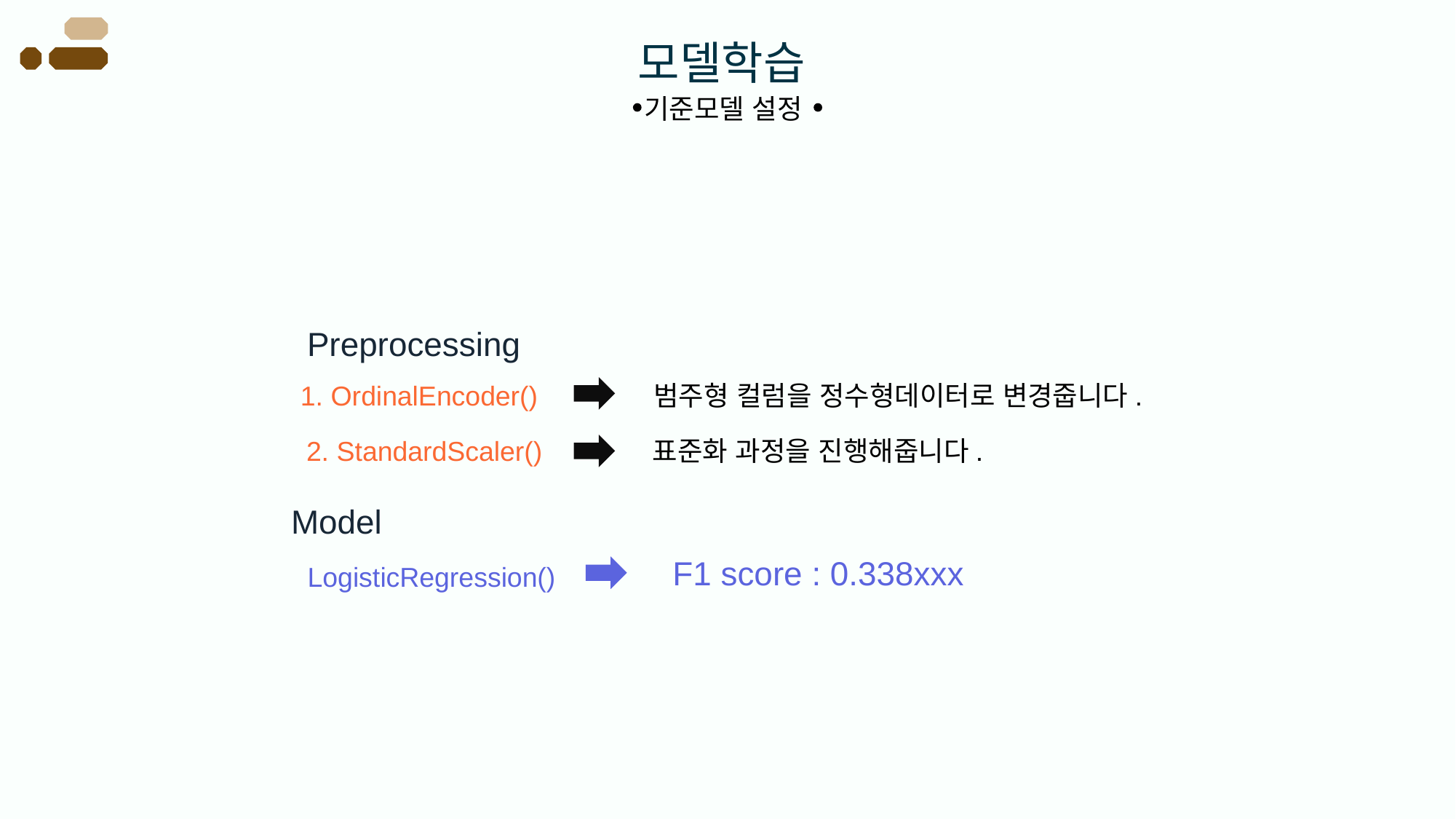

모델학습
기준모델 설정

Preprocessing
1. OrdinalEncoder()
범주형 컬럼을 정수형데이터로 변경줍니다.

2. StandardScaler()
표준화 과정을 진행해줍니다.

Model
F1 score : 0.338xxx
LogisticRegression()